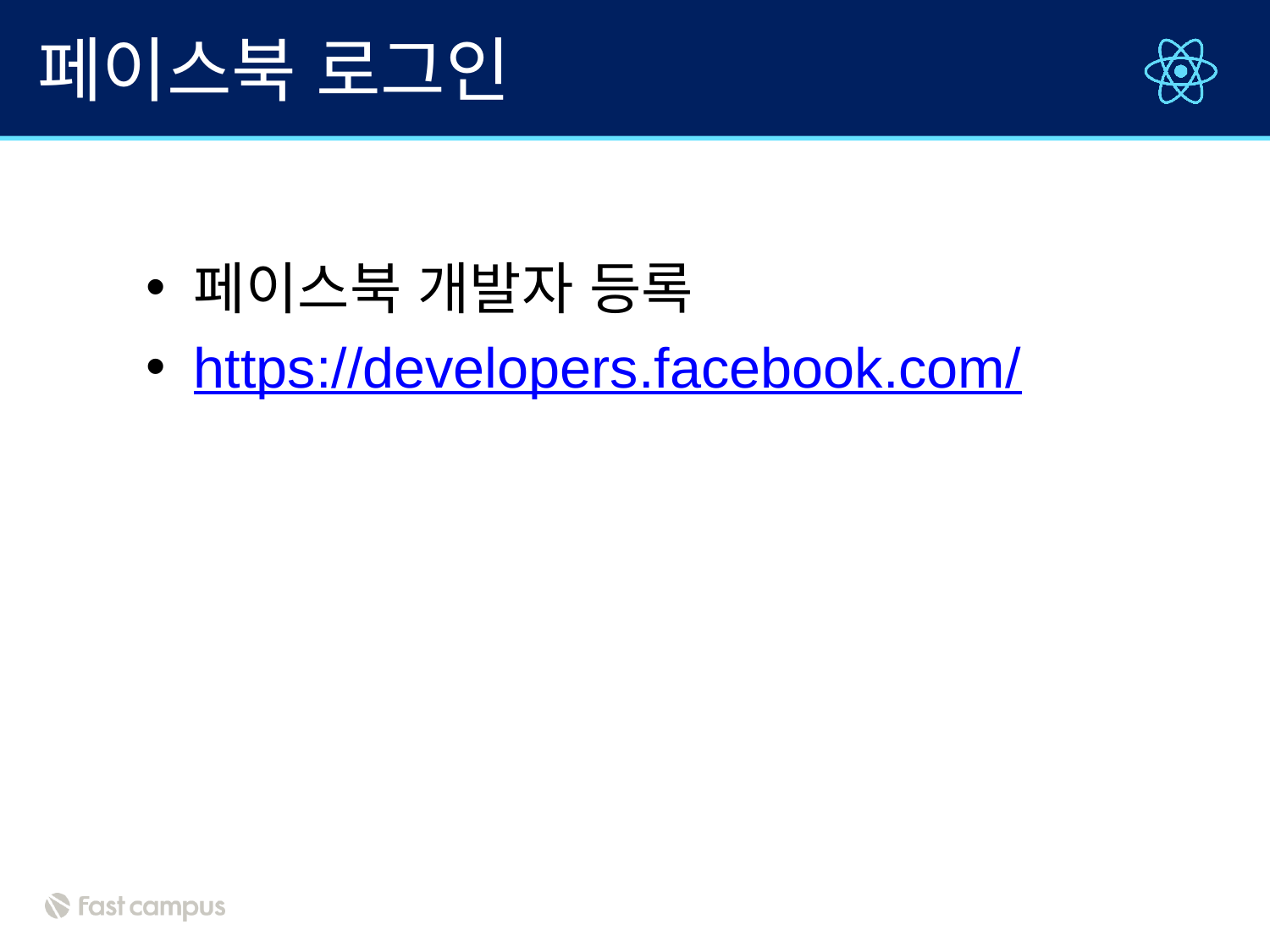

# 페이스북 로그인
페이스북 개발자 등록
https://developers.facebook.com/